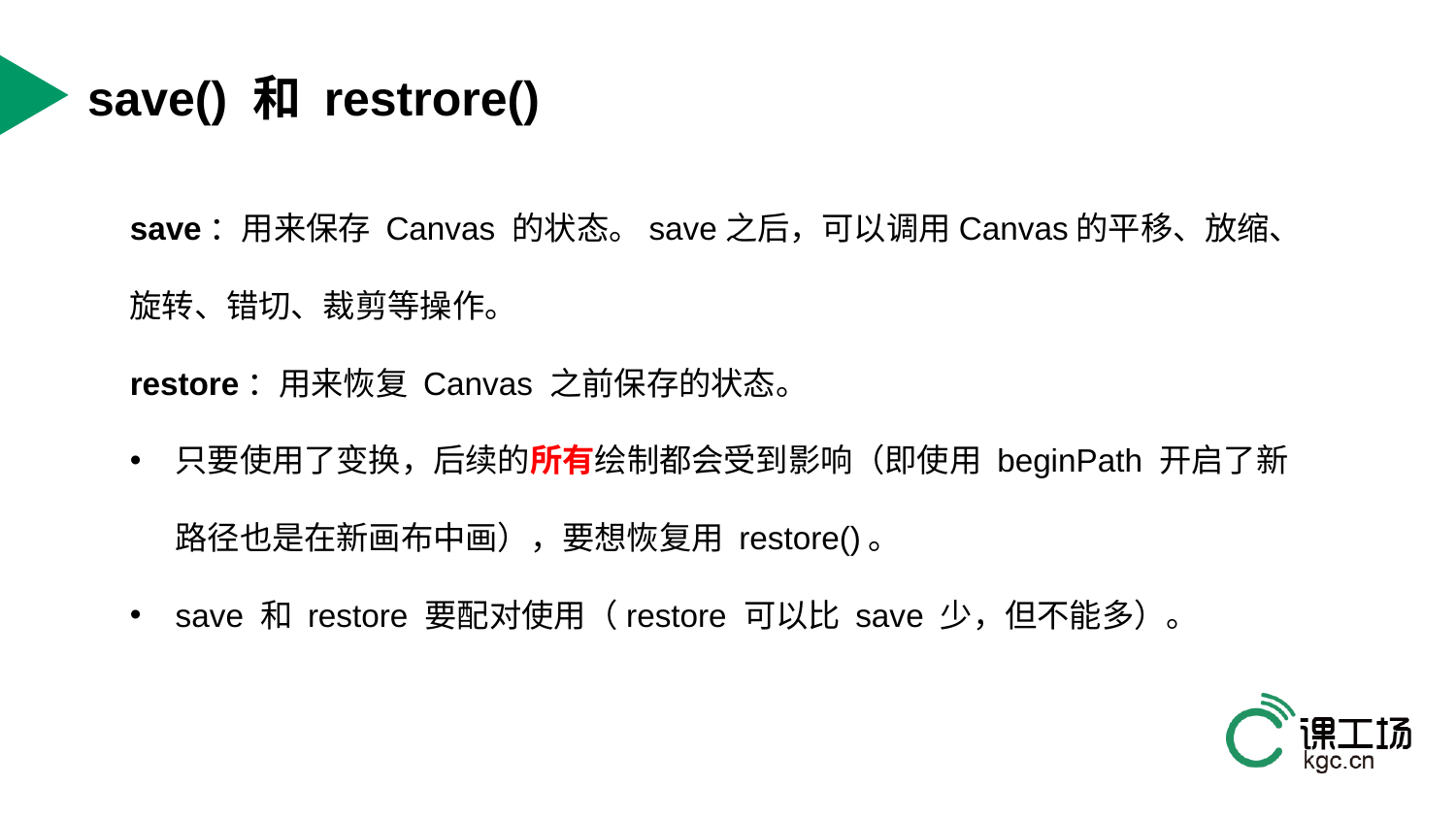

# save() 和 restrore()

save：用来保存 Canvas 的状态。save之后，可以调用Canvas的平移、放缩、旋转、错切、裁剪等操作。
restore：用来恢复 Canvas 之前保存的状态。
只要使用了变换，后续的所有绘制都会受到影响（即使用 beginPath 开启了新路径也是在新画布中画），要想恢复用 restore()。
save 和 restore 要配对使用（restore 可以比 save 少，但不能多）。